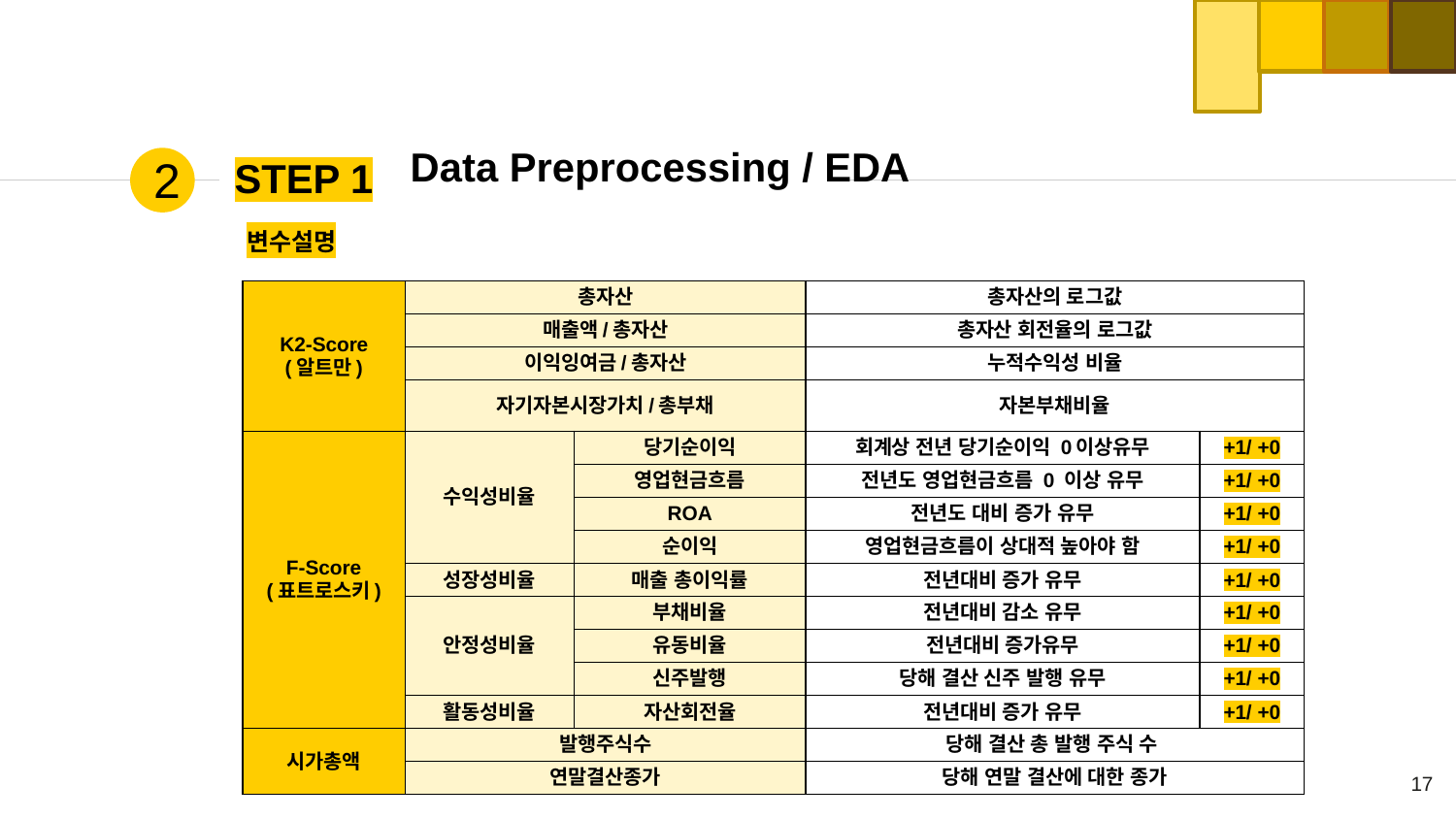

Data Preprocessing / EDA
2
# STEP 1
변수설명
| K2-Score (알트만) | 총자산 |  | 총자산의 로그값 |  |
| --- | --- | --- | --- | --- |
|  | 매출액/총자산 |  | 총자산 회전율의 로그값 |  |
|  | 이익잉여금/총자산 |  | 누적수익성 비율 |  |
|  | 자기자본시장가치/총부채 |  | 자본부채비율 |  |
| F-Score (표트로스키) | 수익성비율 | 당기순이익 | 회계상 전년 당기순이익 0이상유무 | +1/ +0 |
|  |  | 영업현금흐름 | 전년도 영업현금흐름 0 이상 유무 | +1/ +0 |
|  |  | ROA | 전년도 대비 증가 유무 | +1/ +0 |
|  |  | 순이익 | 영업현금흐름이 상대적 높아야 함 | +1/ +0 |
|  | 성장성비율 | 매출 총이익률 | 전년대비 증가 유무 | +1/ +0 |
|  | 안정성비율 | 부채비율 | 전년대비 감소 유무 | +1/ +0 |
|  |  | 유동비율 | 전년대비 증가유무 | +1/ +0 |
|  |  | 신주발행 | 당해 결산 신주 발행 유무 | +1/ +0 |
|  | 활동성비율 | 자산회전율 | 전년대비 증가 유무 | +1/ +0 |
| 시가총액 | 발행주식수 |  | 당해 결산 총 발행 주식 수 |  |
|  | 연말결산종가 |  | 당해 연말 결산에 대한 종가 |  |
17